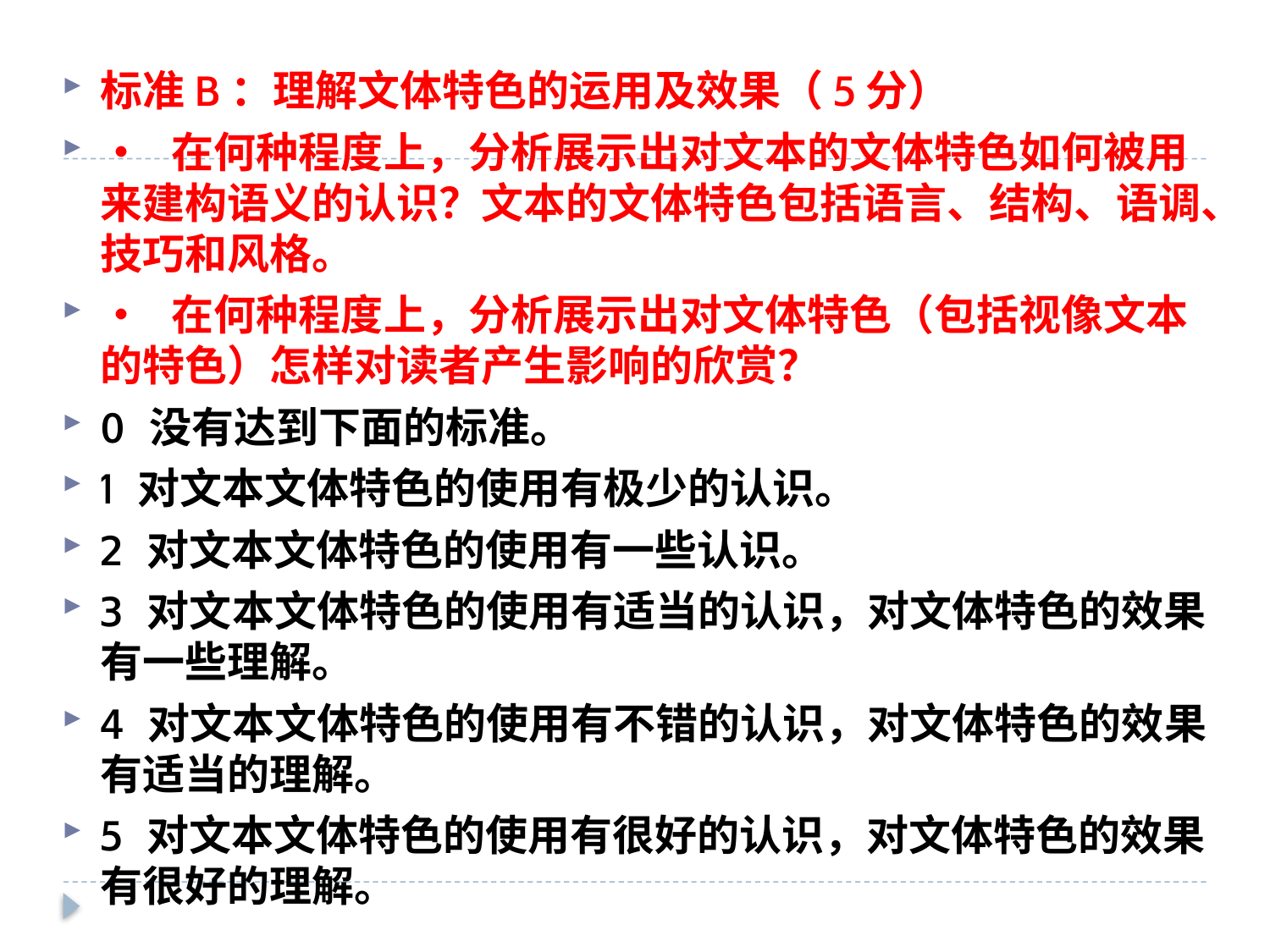

#
标准B：理解文体特色的运用及效果（5分）
•  在何种程度上，分析展示出对文本的文体特色如何被用来建构语义的认识？文本的文体特色包括语言、结构、语调、技巧和风格。
•  在何种程度上，分析展示出对文体特色（包括视像文本的特色）怎样对读者产生影响的欣赏？
0 没有达到下面的标准。
1 对文本文体特色的使用有极少的认识。
2 对文本文体特色的使用有一些认识。
3 对文本文体特色的使用有适当的认识，对文体特色的效果有一些理解。
4 对文本文体特色的使用有不错的认识，对文体特色的效果有适当的理解。
5 对文本文体特色的使用有很好的认识，对文体特色的效果有很好的理解。